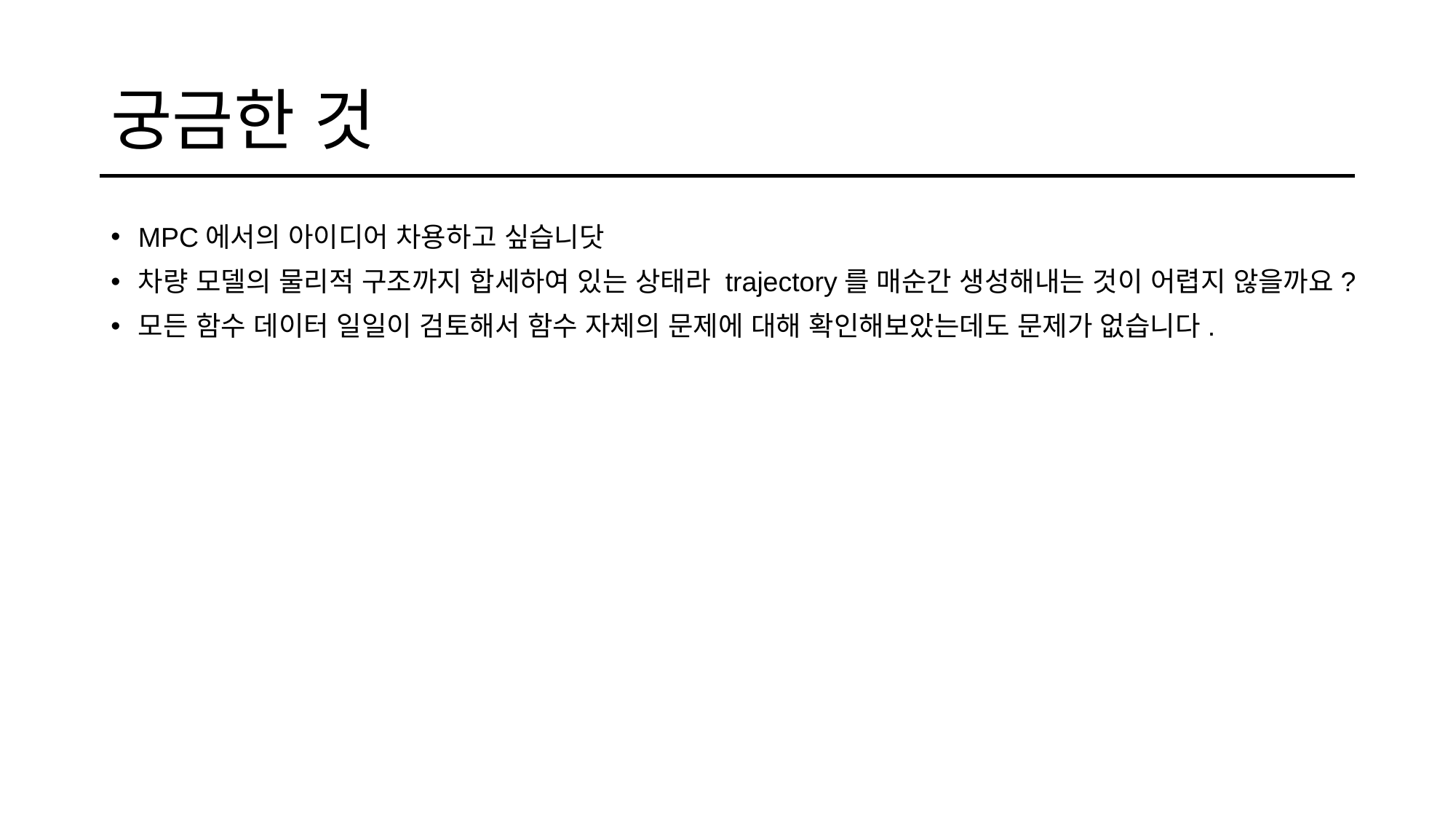

# 궁금한 것
MPC에서의 아이디어 차용하고 싶습니닷
차량 모델의 물리적 구조까지 합세하여 있는 상태라 trajectory를 매순간 생성해내는 것이 어렵지 않을까요?
모든 함수 데이터 일일이 검토해서 함수 자체의 문제에 대해 확인해보았는데도 문제가 없습니다.